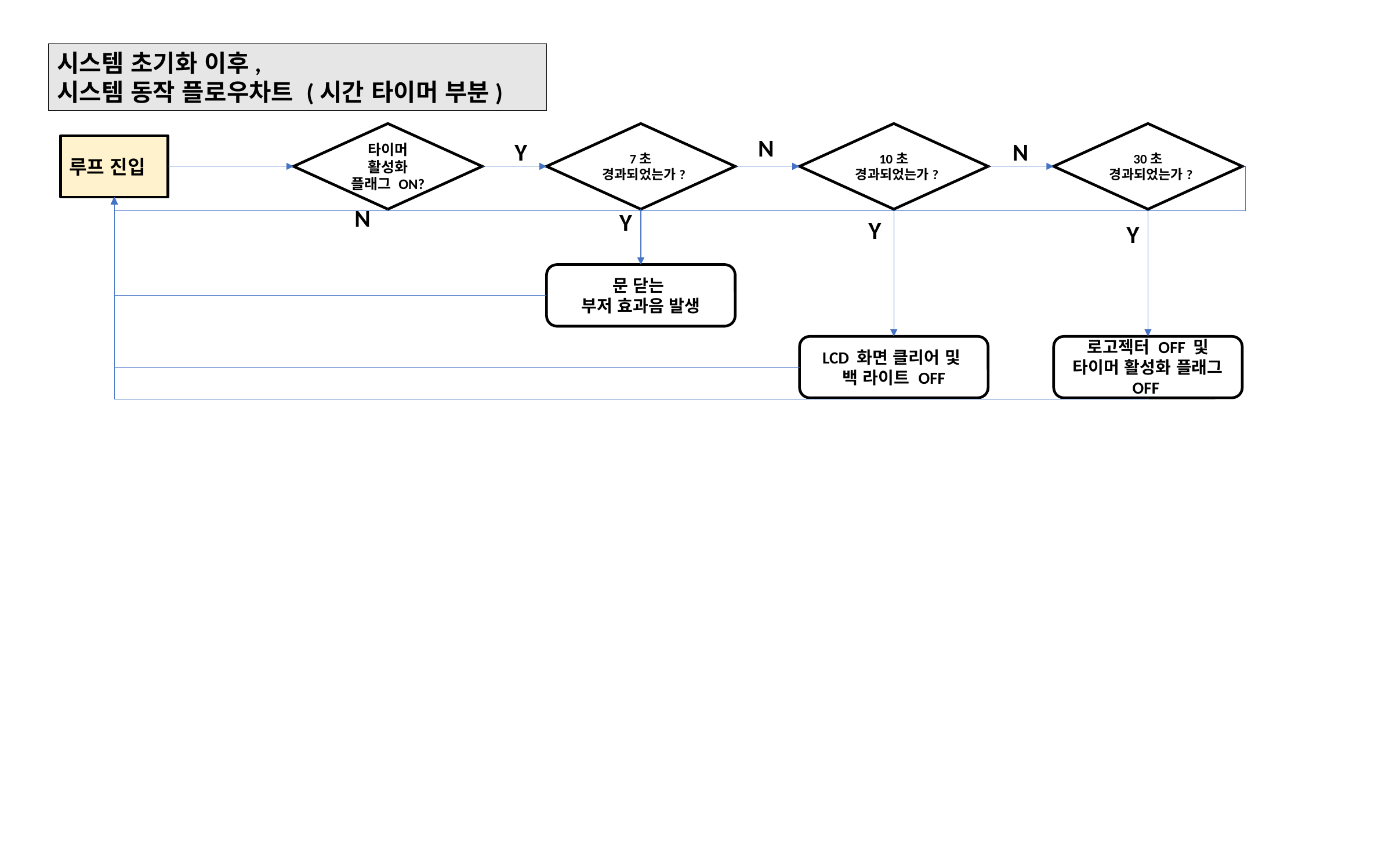

시스템 초기화 이후,
시스템 동작 플로우차트 (시간 타이머 부분)
타이머 활성화 플래그 ON?
7초 경과되었는가?
10초 경과되었는가?
30초 경과되었는가?
N
Y
N
루프 진입
N
Y
Y
Y
문 닫는
부저 효과음 발생
LCD 화면 클리어 및
백 라이트 OFF
로고젝터 OFF 및
타이머 활성화 플래그 OFF